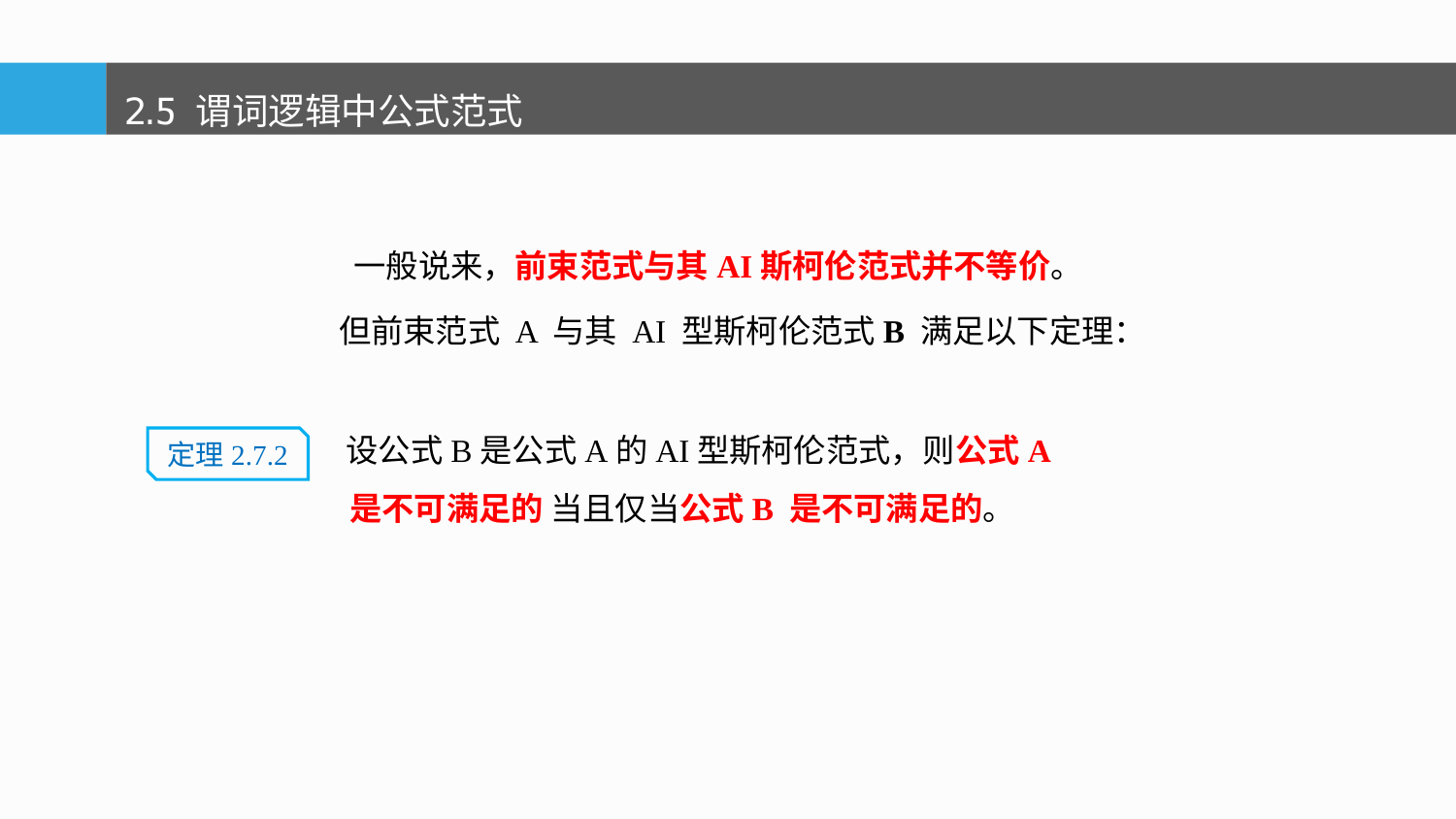

2.5 谓词逻辑中公式范式

 一般说来，前束范式与其AI斯柯伦范式并不等价。
但前束范式 A 与其 AI 型斯柯伦范式B 满足以下定理：
       设公式B是公式A的AI型斯柯伦范式，则公式A是不可满足的 当且仅当公式B 是不可满足的。
定理2.7.2